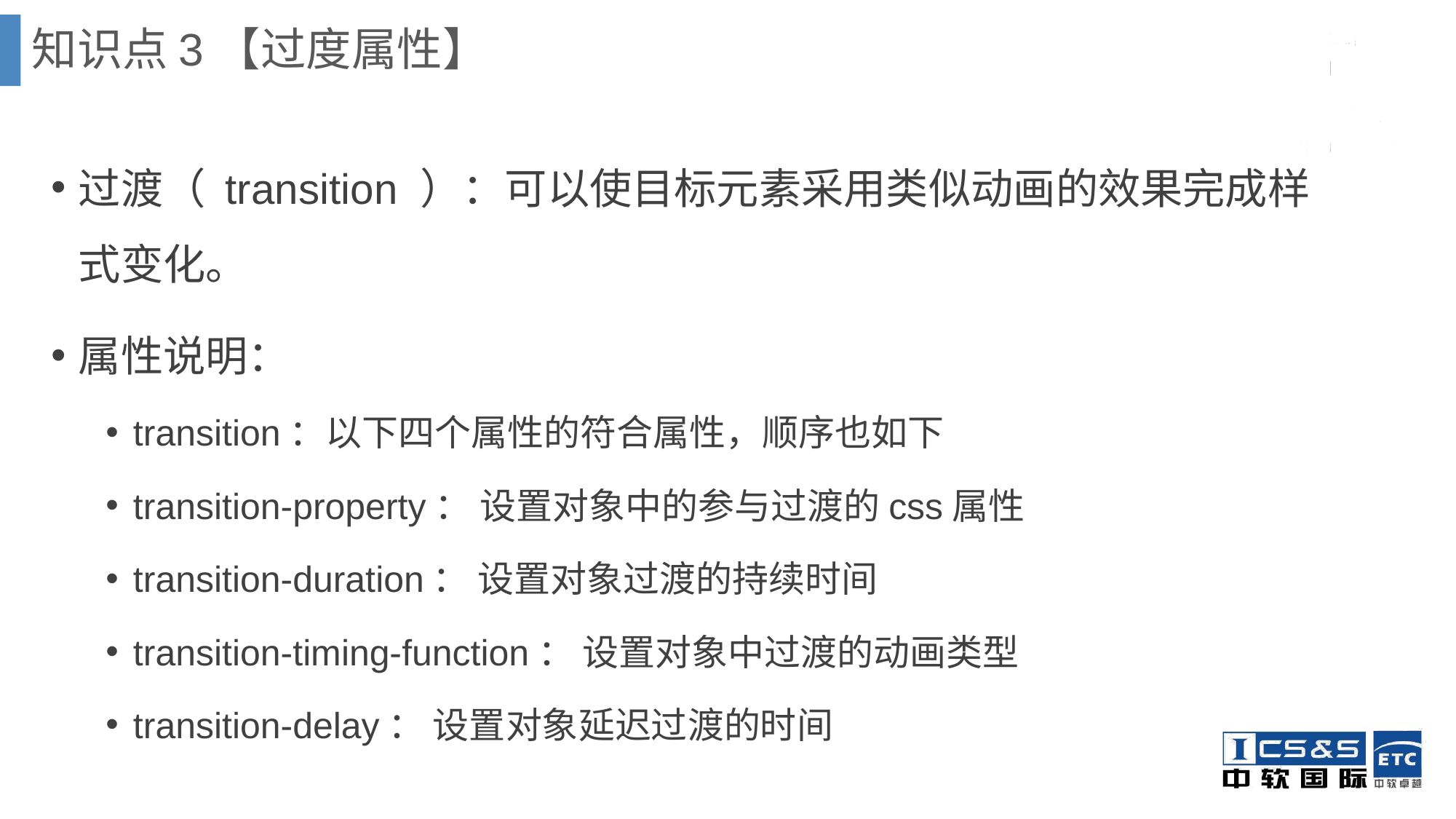

知识点3【过度属性】
过渡（ transition ）：可以使目标元素采用类似动画的效果完成样式变化。
属性说明：
transition：以下四个属性的符合属性，顺序也如下
transition-property： 设置对象中的参与过渡的css属性
transition-duration： 设置对象过渡的持续时间
transition-timing-function： 设置对象中过渡的动画类型
transition-delay： 设置对象延迟过渡的时间